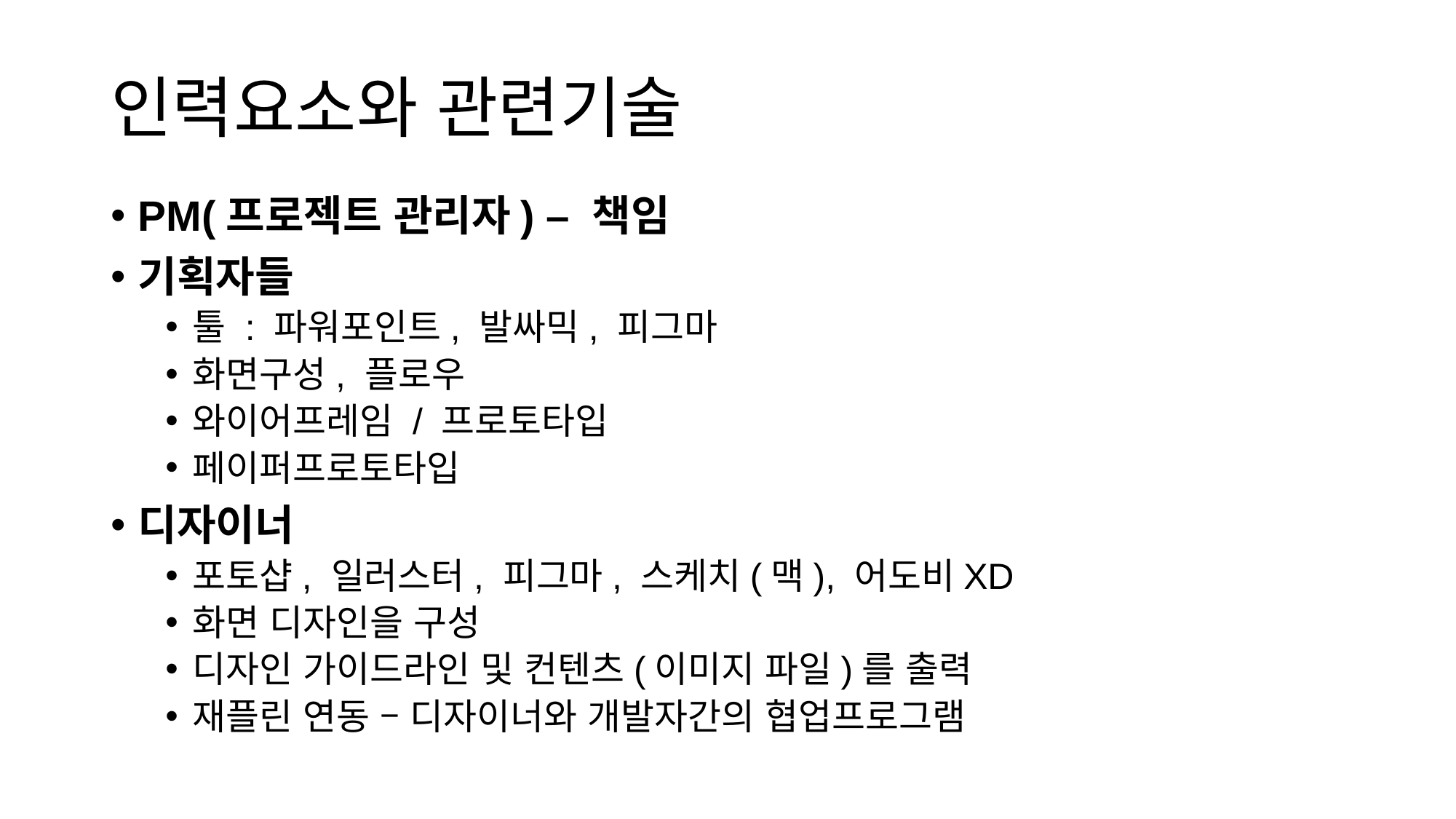

# 인력요소와 관련기술
PM(프로젝트 관리자) – 책임
기획자들
툴 : 파워포인트, 발싸믹, 피그마
화면구성, 플로우
와이어프레임 / 프로토타입
페이퍼프로토타입
디자이너
포토샵, 일러스터, 피그마, 스케치(맥), 어도비XD
화면 디자인을 구성
디자인 가이드라인 및 컨텐츠(이미지 파일)를 출력
재플린 연동 – 디자이너와 개발자간의 협업프로그램